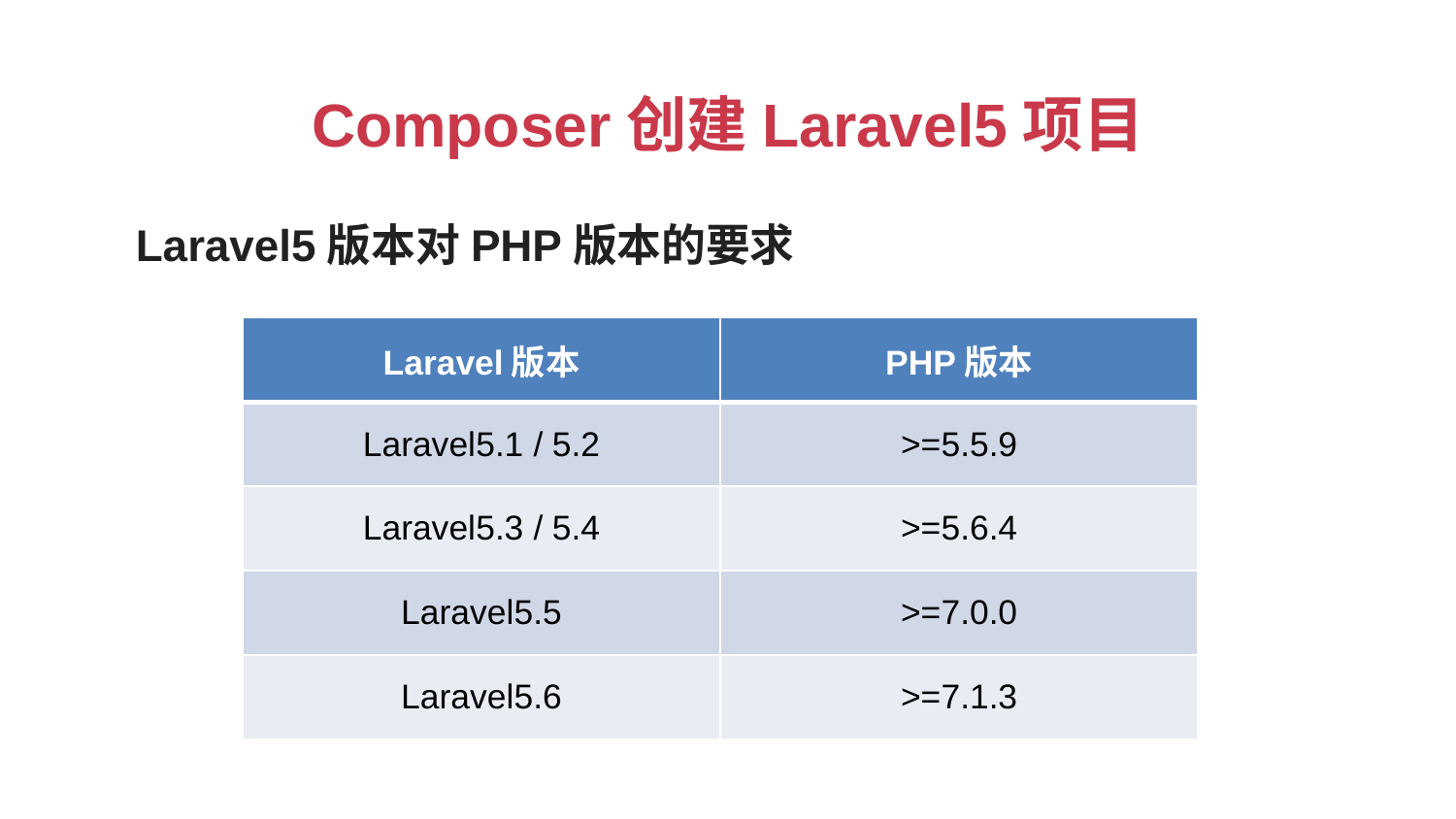

Composer创建Laravel5项目
 Laravel5版本对PHP版本的要求
| Laravel版本 | PHP版本 |
| --- | --- |
| Laravel5.1 / 5.2 | >=5.5.9 |
| Laravel5.3 / 5.4 | >=5.6.4 |
| Laravel5.5 | >=7.0.0 |
| Laravel5.6 | >=7.1.3 |